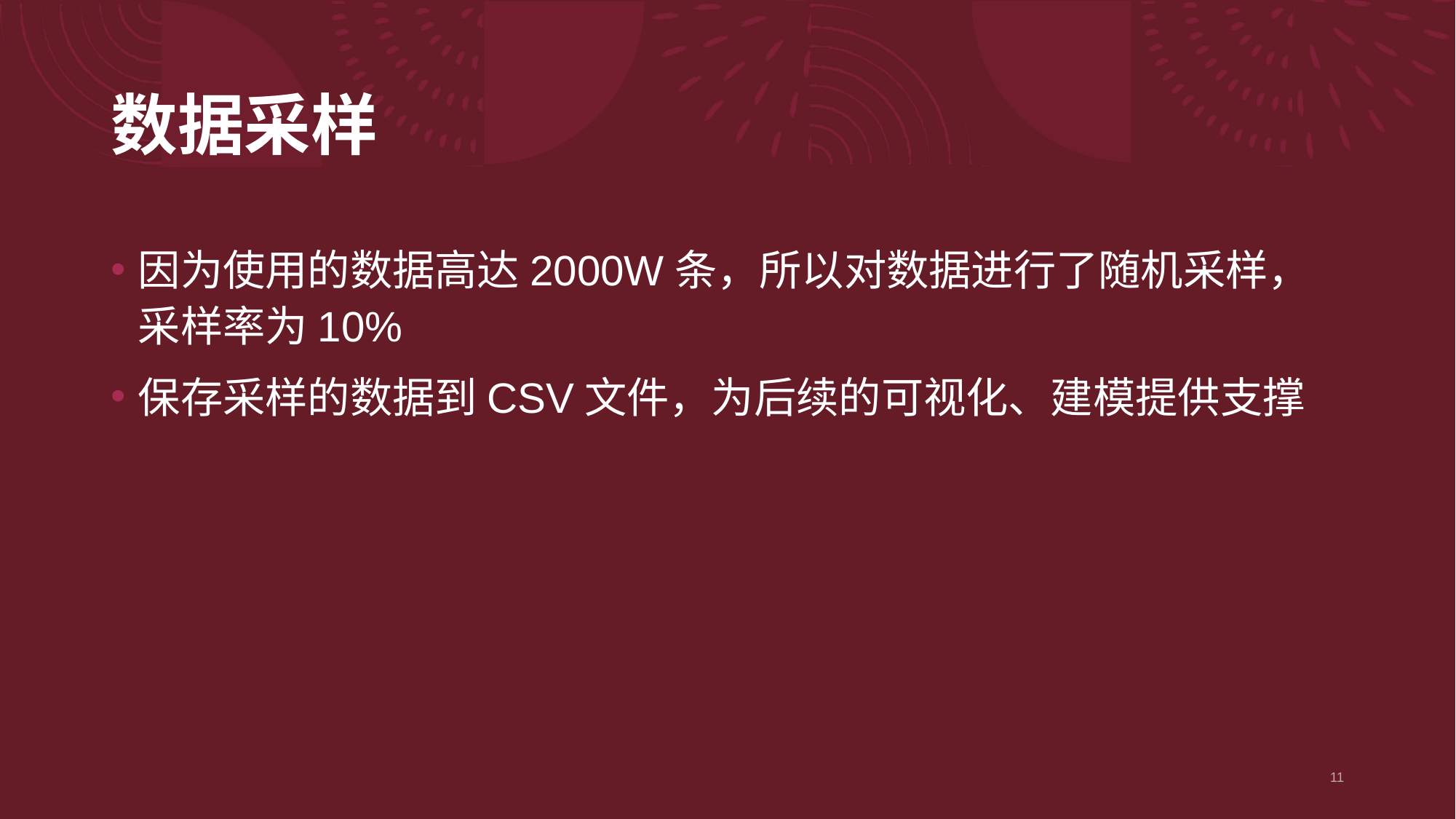

# 数据采样
因为使用的数据高达2000W条，所以对数据进行了随机采样，采样率为10%
保存采样的数据到CSV文件，为后续的可视化、建模提供支撑
11